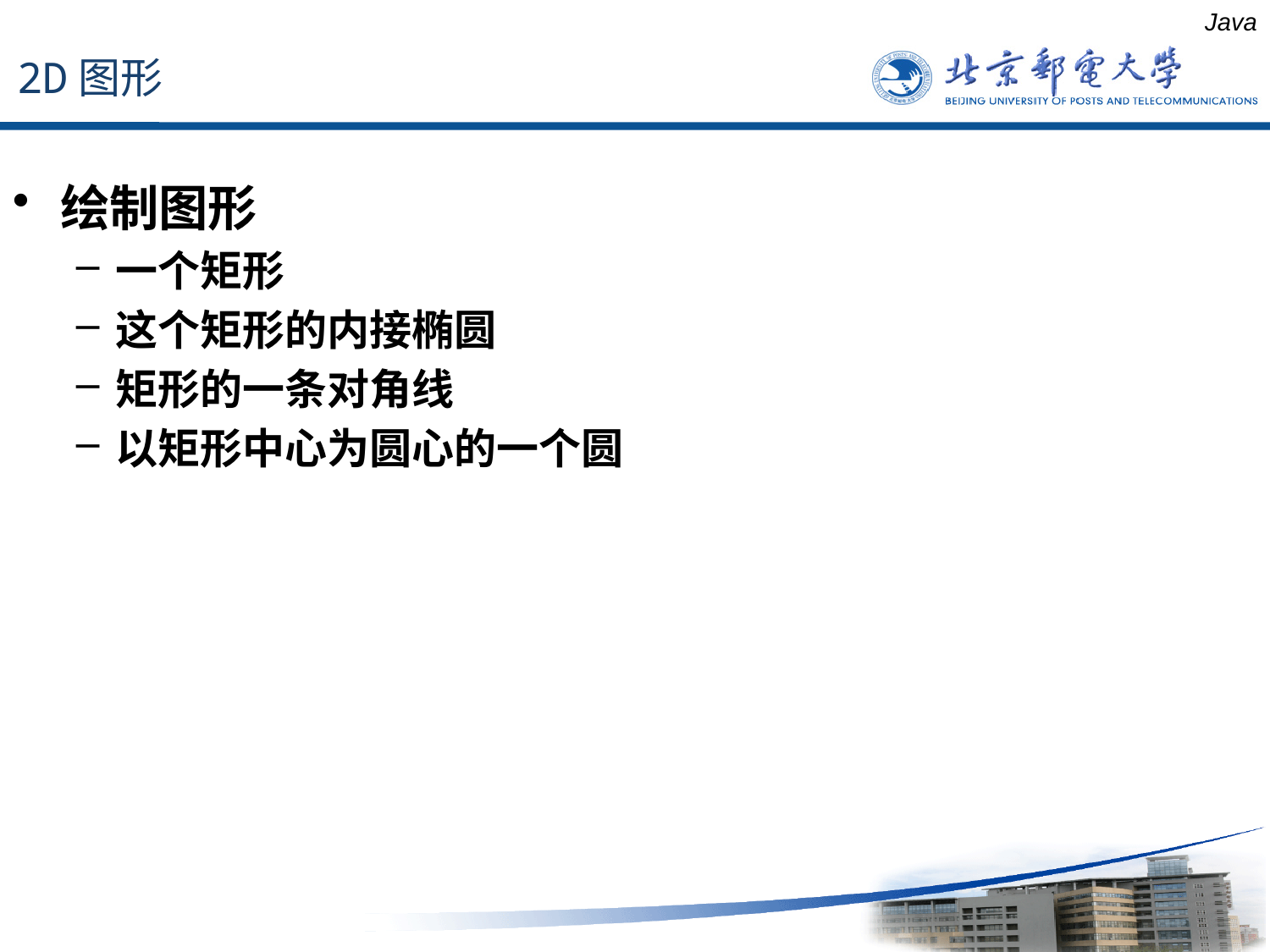

2D图形
Java
绘制图形
一个矩形
这个矩形的内接椭圆
矩形的一条对角线
以矩形中心为圆心的一个圆